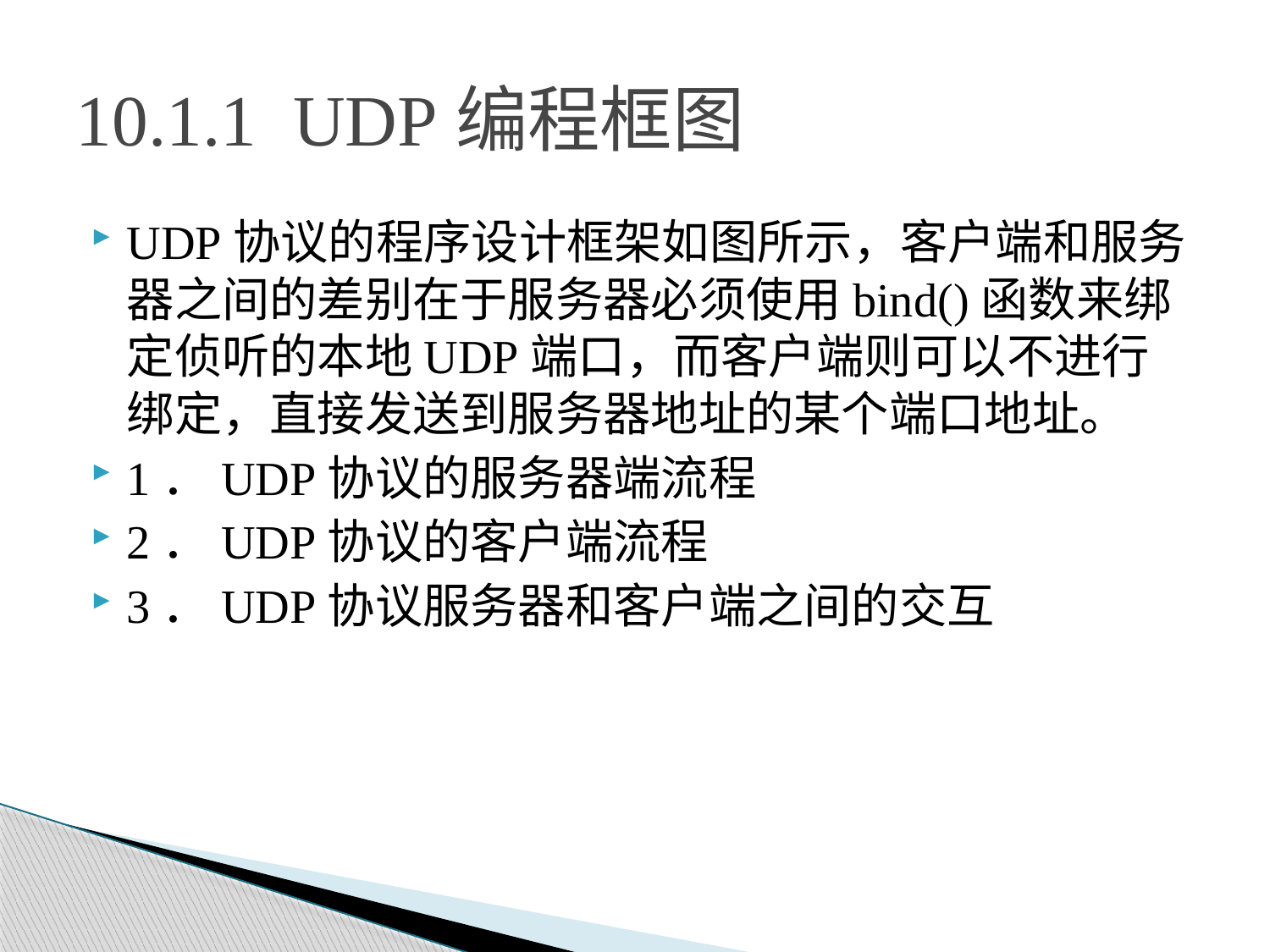

# 10.1.1  UDP编程框图
UDP协议的程序设计框架如图所示，客户端和服务器之间的差别在于服务器必须使用bind()函数来绑定侦听的本地UDP端口，而客户端则可以不进行绑定，直接发送到服务器地址的某个端口地址。
1．UDP协议的服务器端流程
2．UDP协议的客户端流程
3．UDP协议服务器和客户端之间的交互